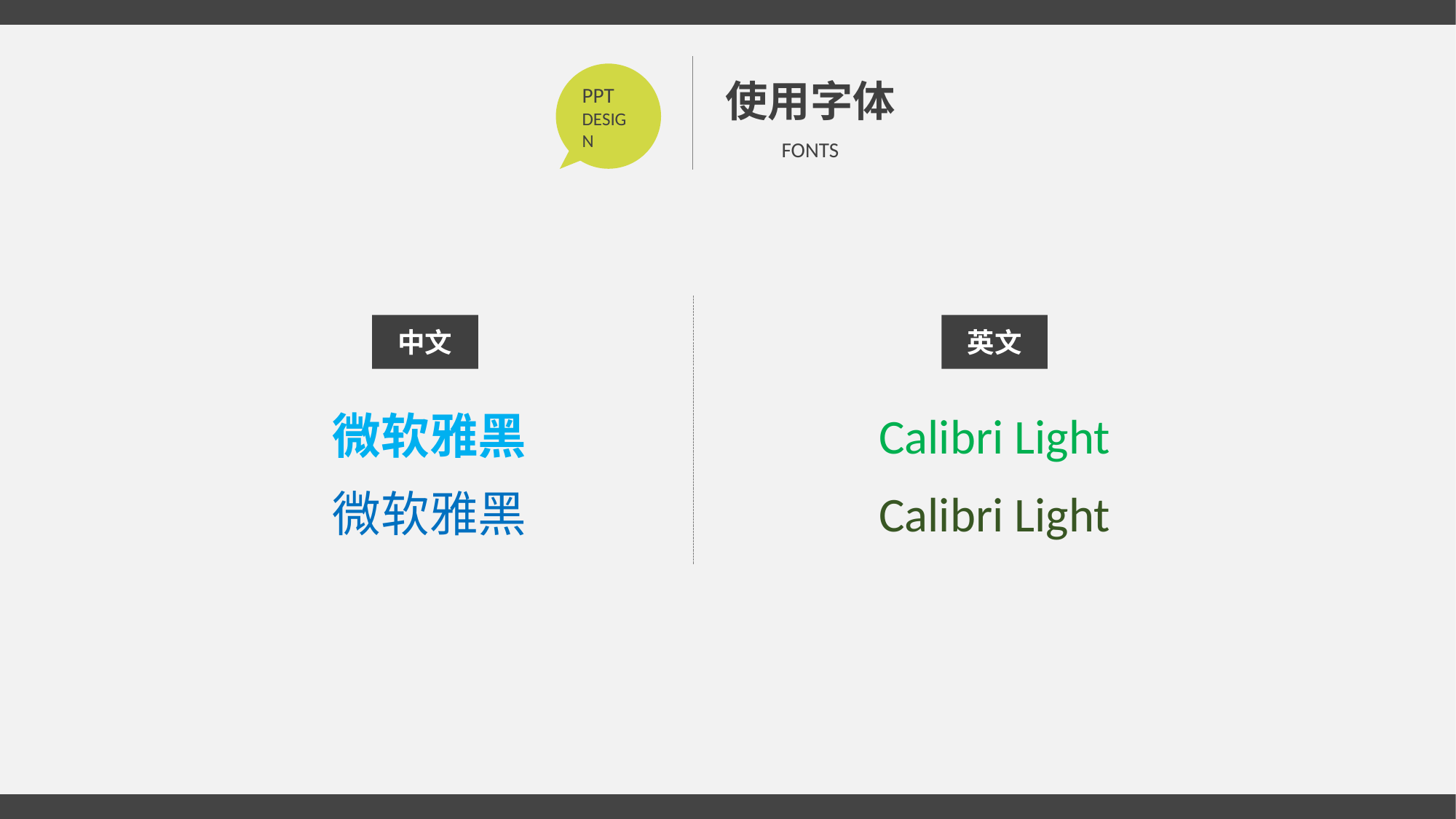

使用字体
FONTS
PPT
DESIGN

中文
英文
微软雅黑
Calibri Light
微软雅黑
Calibri Light